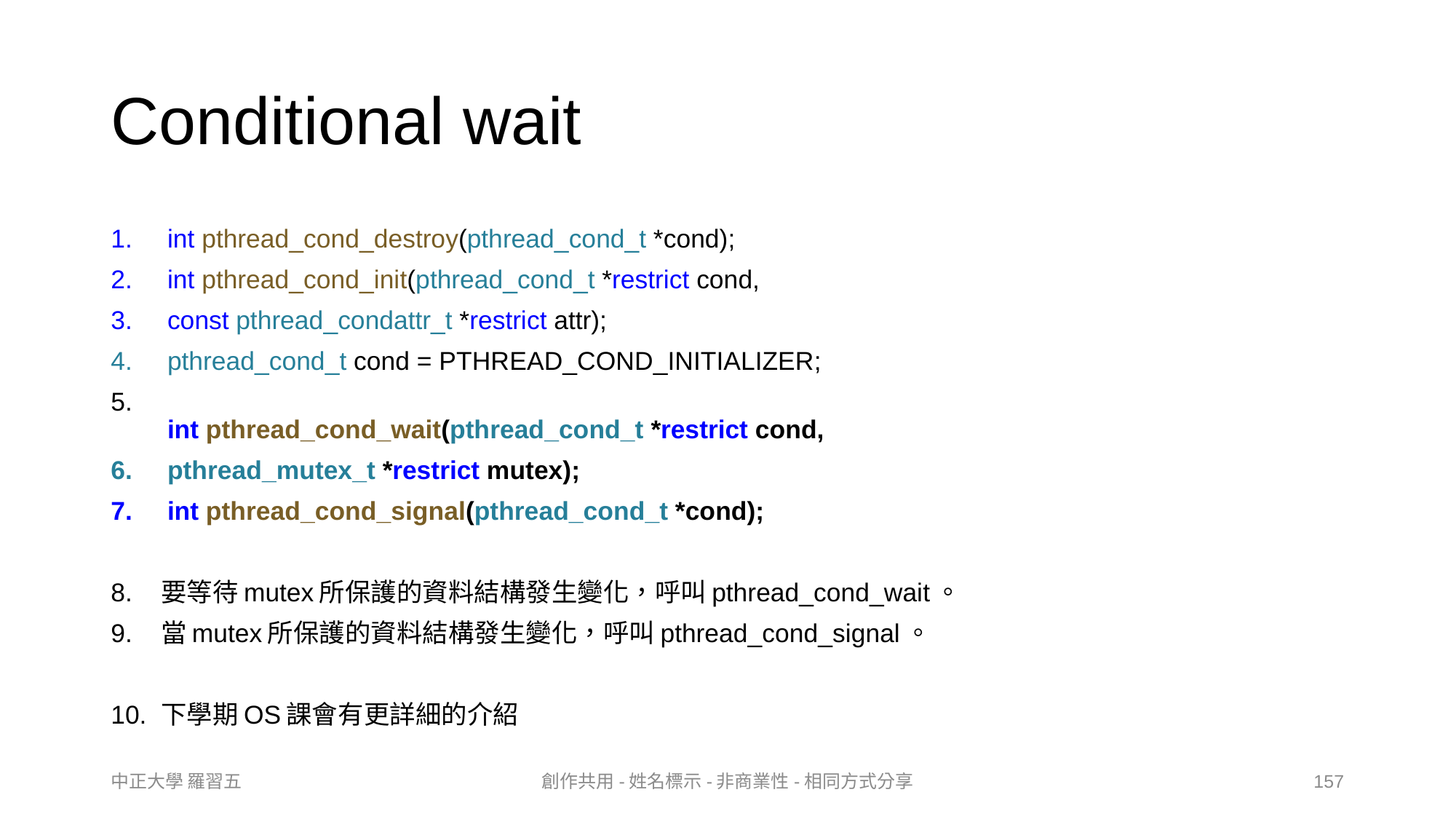

# Conditional wait
int pthread_cond_destroy(pthread_cond_t *cond);
int pthread_cond_init(pthread_cond_t *restrict cond,
const pthread_condattr_t *restrict attr);
pthread_cond_t cond = PTHREAD_COND_INITIALIZER;
int pthread_cond_wait(pthread_cond_t *restrict cond,
pthread_mutex_t *restrict mutex);
int pthread_cond_signal(pthread_cond_t *cond);

要等待mutex所保護的資料結構發生變化，呼叫pthread_cond_wait。
當mutex所保護的資料結構發生變化，呼叫pthread_cond_signal。

下學期OS課會有更詳細的介紹
中正大學 羅習五
創作共用-姓名標示-非商業性-相同方式分享
157